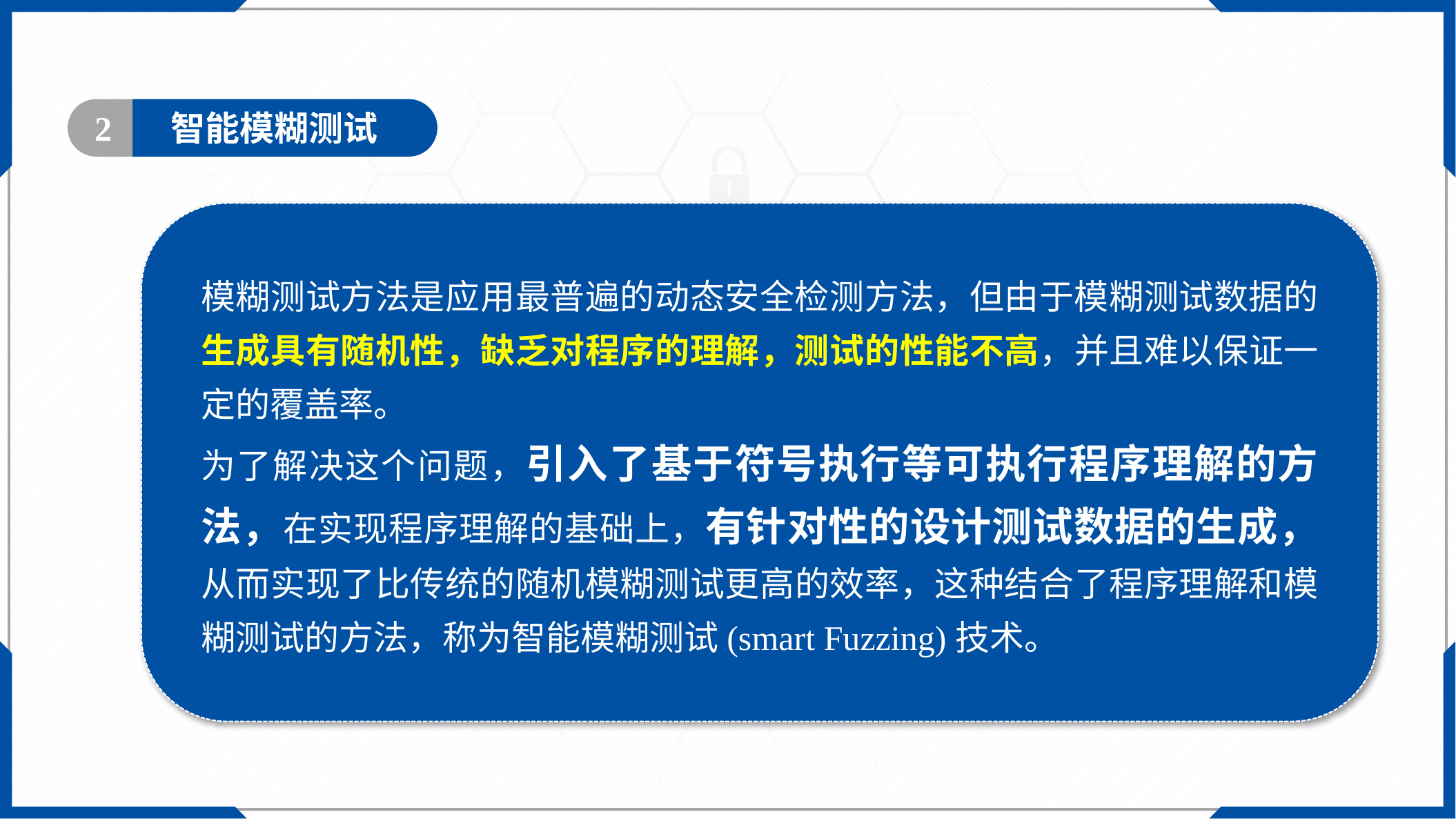

2
 智能模糊测试

模糊测试方法是应用最普遍的动态安全检测方法，但由于模糊测试数据的生成具有随机性，缺乏对程序的理解，测试的性能不高，并且难以保证一定的覆盖率。
为了解决这个问题，引入了基于符号执行等可执行程序理解的方法，在实现程序理解的基础上，有针对性的设计测试数据的生成，从而实现了比传统的随机模糊测试更高的效率，这种结合了程序理解和模糊测试的方法，称为智能模糊测试(smart Fuzzing)技术。